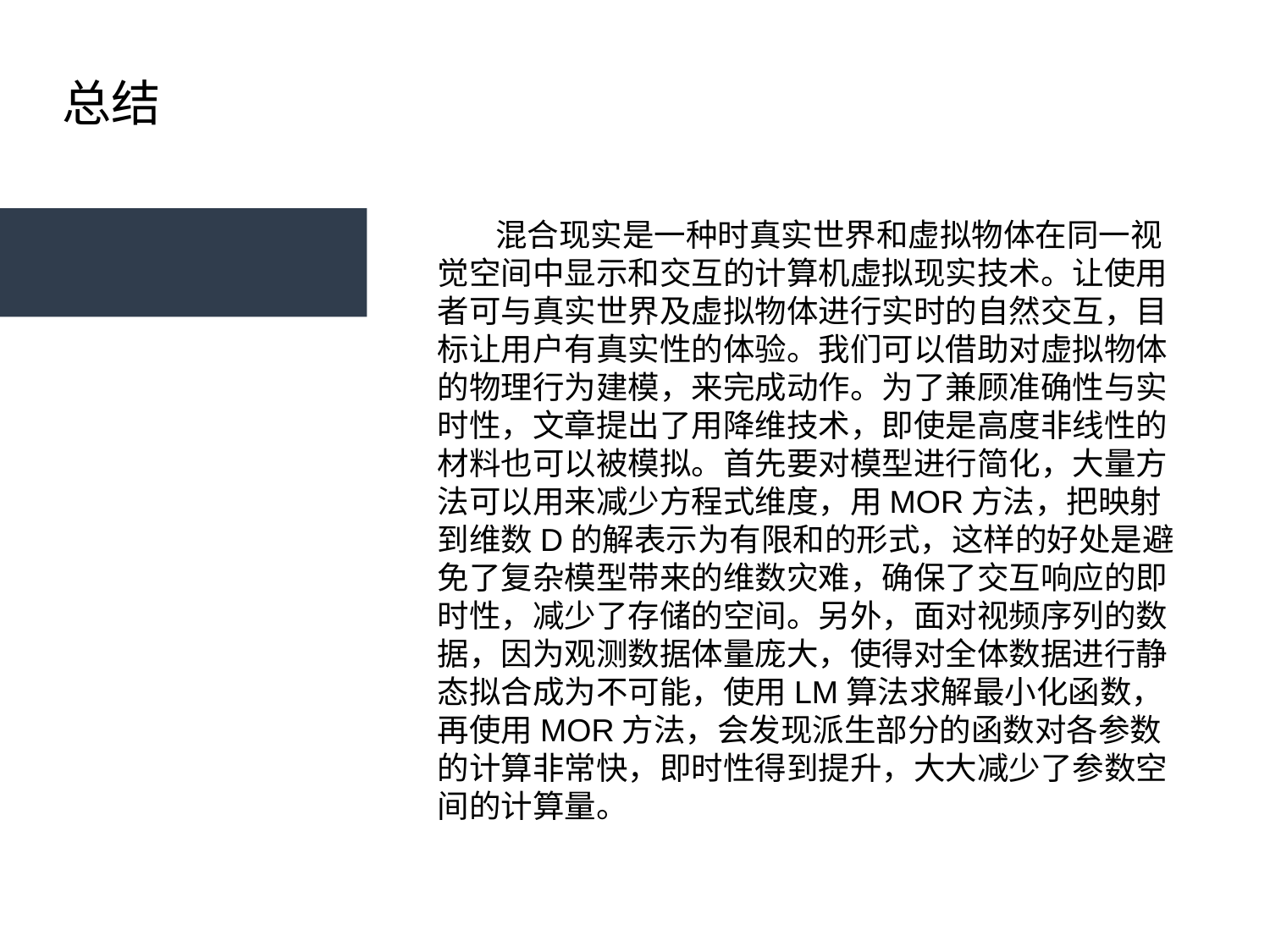

总结

       混合现实是一种时真实世界和虚拟物体在同一视觉空间中显示和交互的计算机虚拟现实技术。让使用者可与真实世界及虚拟物体进行实时的自然交互，目标让用户有真实性的体验。我们可以借助对虚拟物体的物理行为建模，来完成动作。为了兼顾准确性与实时性，文章提出了用降维技术，即使是高度非线性的材料也可以被模拟。首先要对模型进行简化，大量方法可以用来减少方程式维度，用MOR方法，把映射到维数D的解表示为有限和的形式，这样的好处是避免了复杂模型带来的维数灾难，确保了交互响应的即时性，减少了存储的空间。另外，面对视频序列的数据，因为观测数据体量庞大，使得对全体数据进行静态拟合成为不可能，使用LM算法求解最小化函数，再使用MOR方法，会发现派生部分的函数对各参数的计算非常快，即时性得到提升，大大减少了参数空间的计算量。
点击添加文本
点击添加文本
点击添加文本
点击添加文本